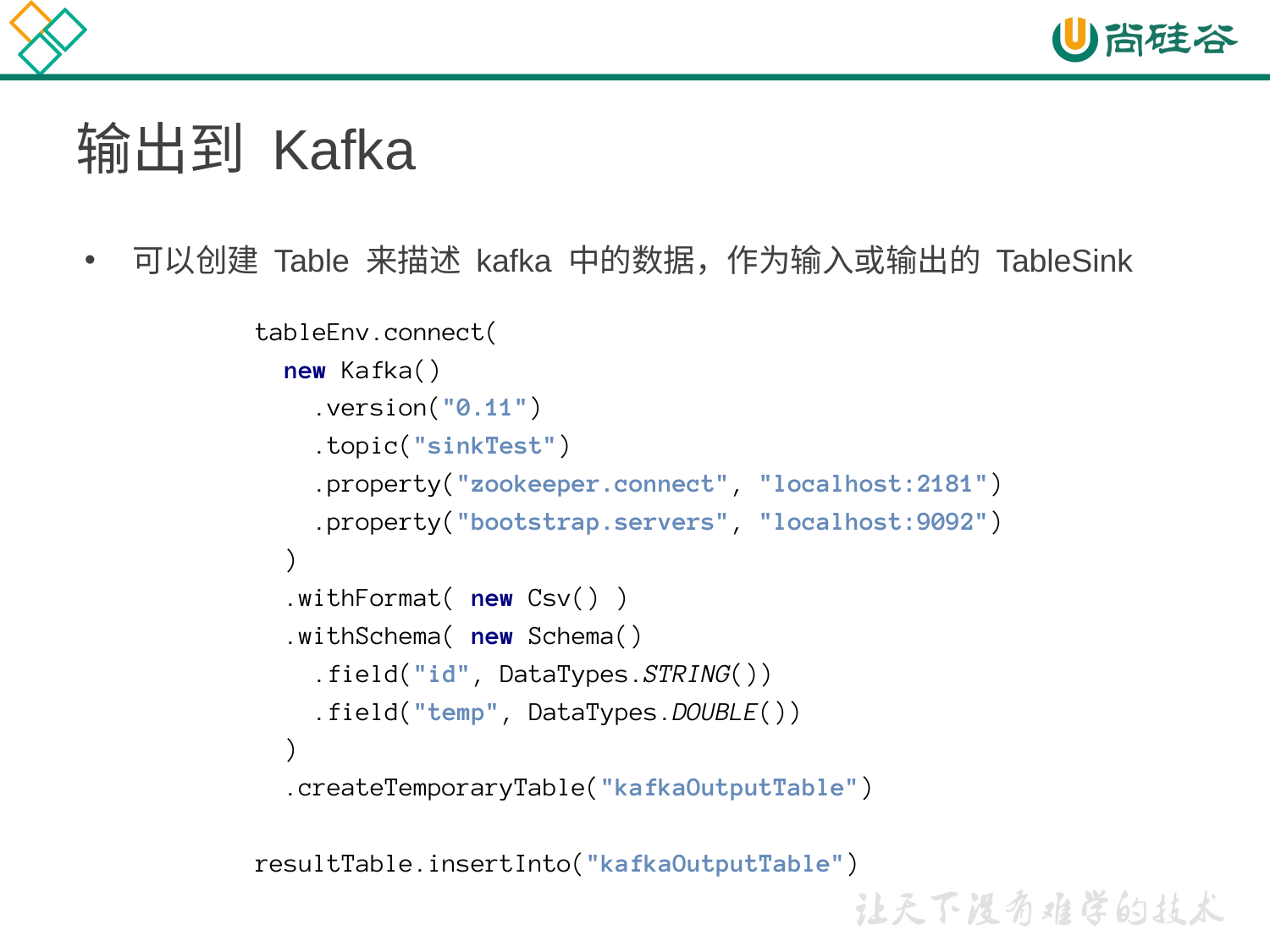

输出到 Kafka
可以创建 Table 来描述 kafka 中的数据，作为输入或输出的 TableSink
tableEnv.connect(
  new Kafka()
    .version("0.11")
    .topic("sinkTest")
    .property("zookeeper.connect", "localhost:2181")
    .property("bootstrap.servers", "localhost:9092")
  )
  .withFormat( new Csv() )
  .withSchema( new Schema()
    .field("id", DataTypes.STRING())
    .field("temp", DataTypes.DOUBLE())
  )
  .createTemporaryTable("kafkaOutputTable")

resultTable.insertInto("kafkaOutputTable")